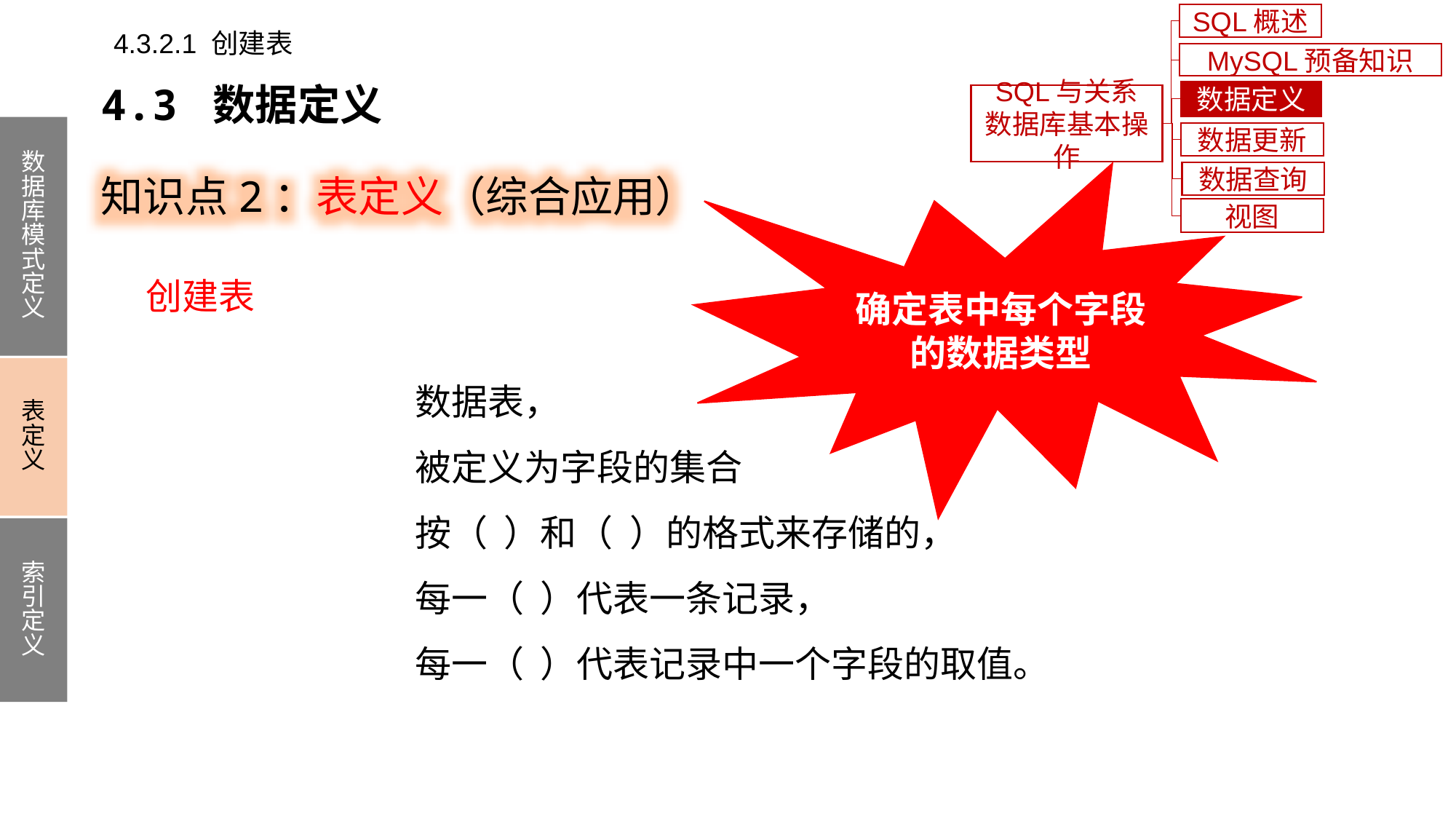

SQL概述
4.3.2.1 创建表
MySQL预备知识
4.3 数据定义
数据定义
SQL与关系数据库基本操作
数据库模式定义
表定义
索引定义
数据更新
知识点2：表定义（综合应用）
数据查询
确定表中每个字段的数据类型
视图
创建表
数据表，
被定义为字段的集合
按（  ）和（  ）的格式来存储的，
每一（  ）代表一条记录，
每一（  ）代表记录中一个字段的取值。